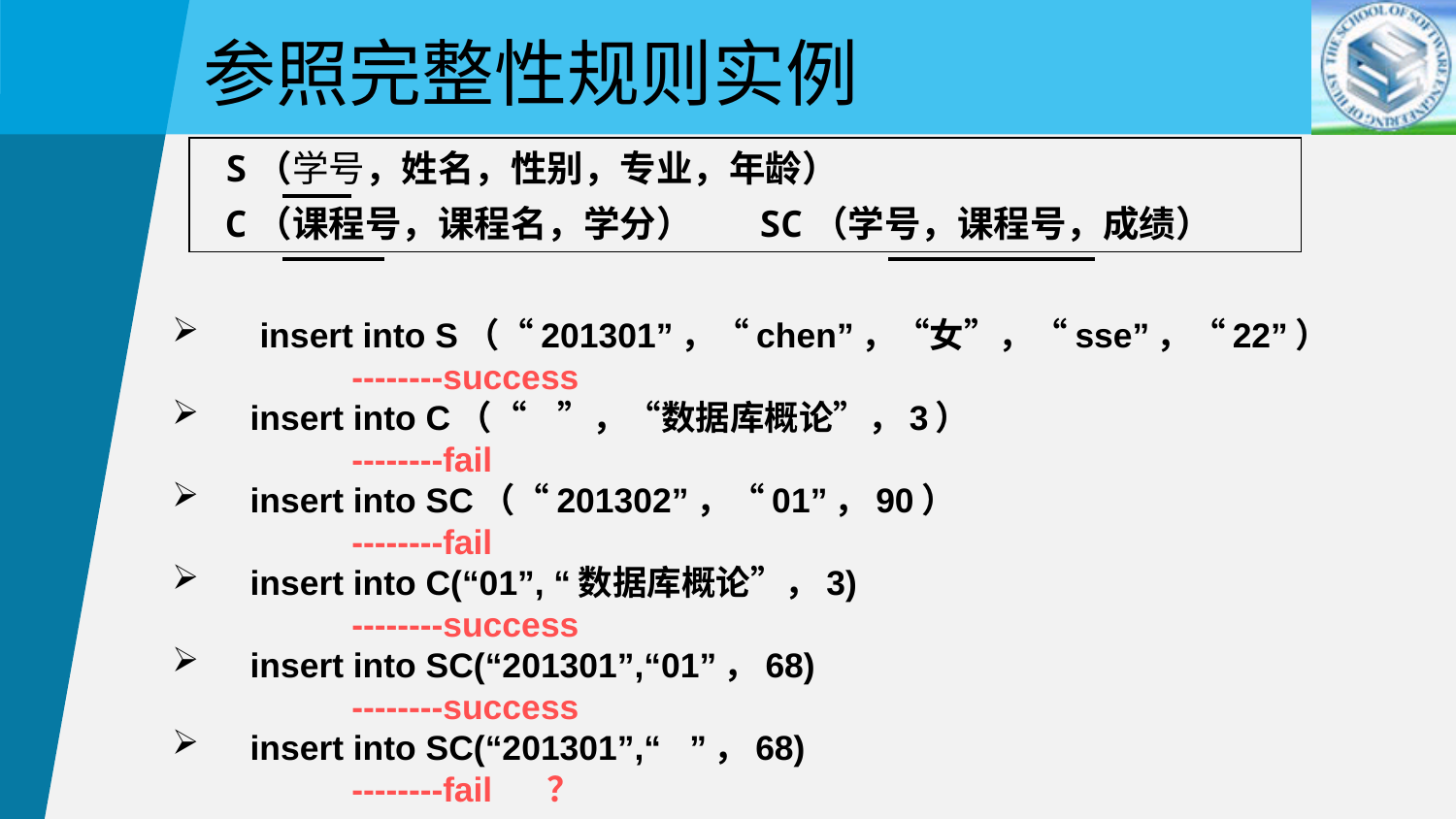

参照完整性规则实例
 S（学号，姓名，性别，专业，年龄）
 C（课程号，课程名，学分）       SC（学号，课程号，成绩）
 insert into S（“201301”，“chen”，“女”，“sse”，“22”）
                   --------success
insert into C（“    ”，“数据库概论”，3）
                   --------fail
insert into SC（“201302”，“01”，90）
                   --------fail
insert into C(“01”, “数据库概论”，3)
                   --------success
insert into SC(“201301”,“01”，68)
                   --------success
insert into SC(“201301”,“   ”，68)
                   --------fail     ？